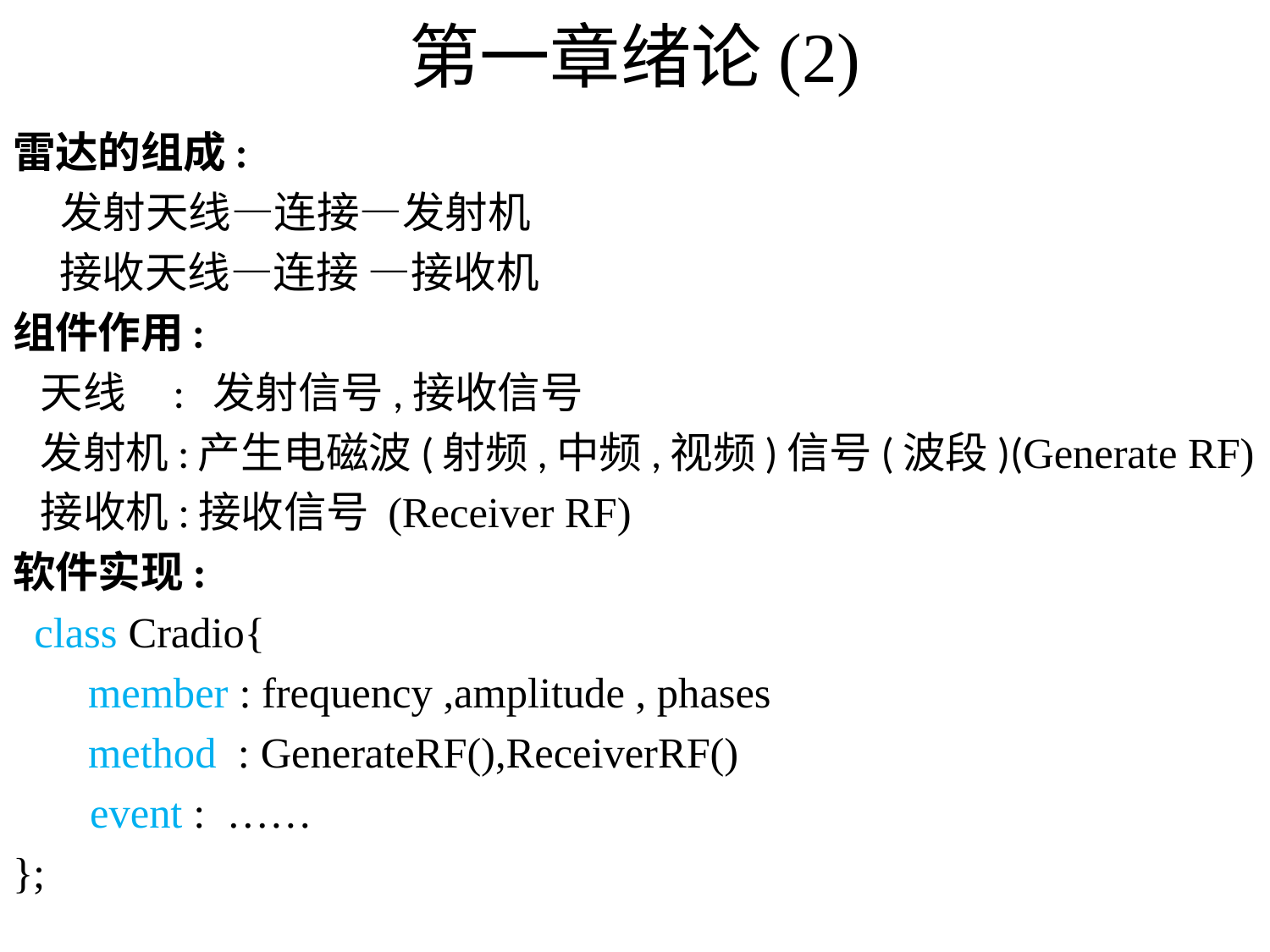

# 第一章绪论(2)
雷达的组成:
    发射天线—连接—发射机
    接收天线—连接 —接收机
组件作用:
  天线    :  发射信号,接收信号
  发射机:产生电磁波(射频,中频,视频)信号(波段)(Generate RF)
  接收机:接收信号 (Receiver RF)
软件实现:
  class Cradio{
       member : frequency ,amplitude , phases
       method  : GenerateRF(),ReceiverRF()
	   event :  ……
};